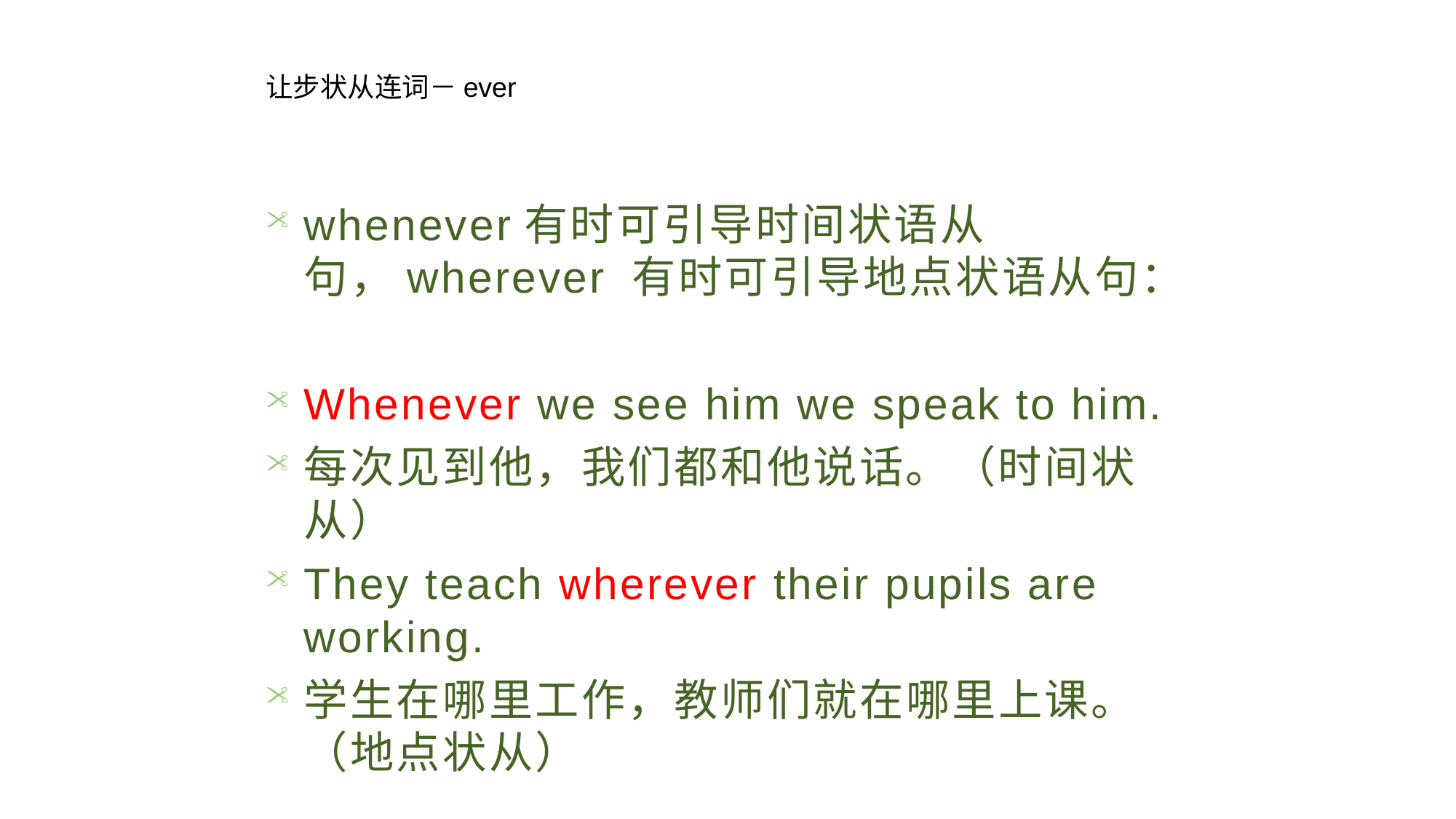

让步状从连词－ever
whenever有时可引导时间状语从句，wherever 有时可引导地点状语从句：

Whenever we see him we speak to him.
每次见到他，我们都和他说话。（时间状从）
They teach wherever their pupils are working.
学生在哪里工作，教师们就在哪里上课。（地点状从）